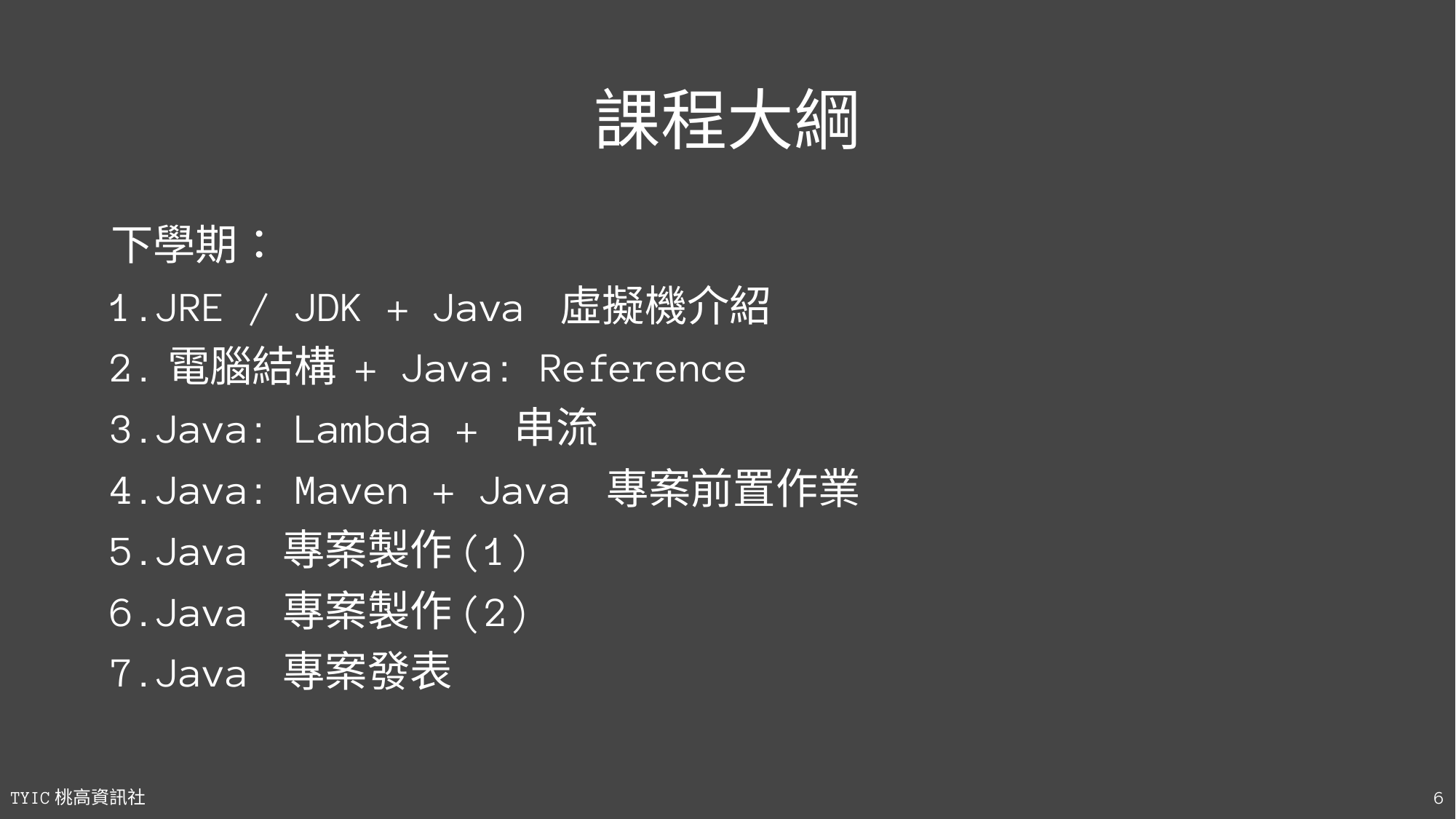

# 課程大綱
下學期：
1.JRE / JDK + Java 虛擬機介紹
2.電腦結構 + Java: Reference
3.Java: Lambda + 串流
4.Java: Maven + Java 專案前置作業
5.Java 專案製作(1)
6.Java 專案製作(2)
7.Java 專案發表